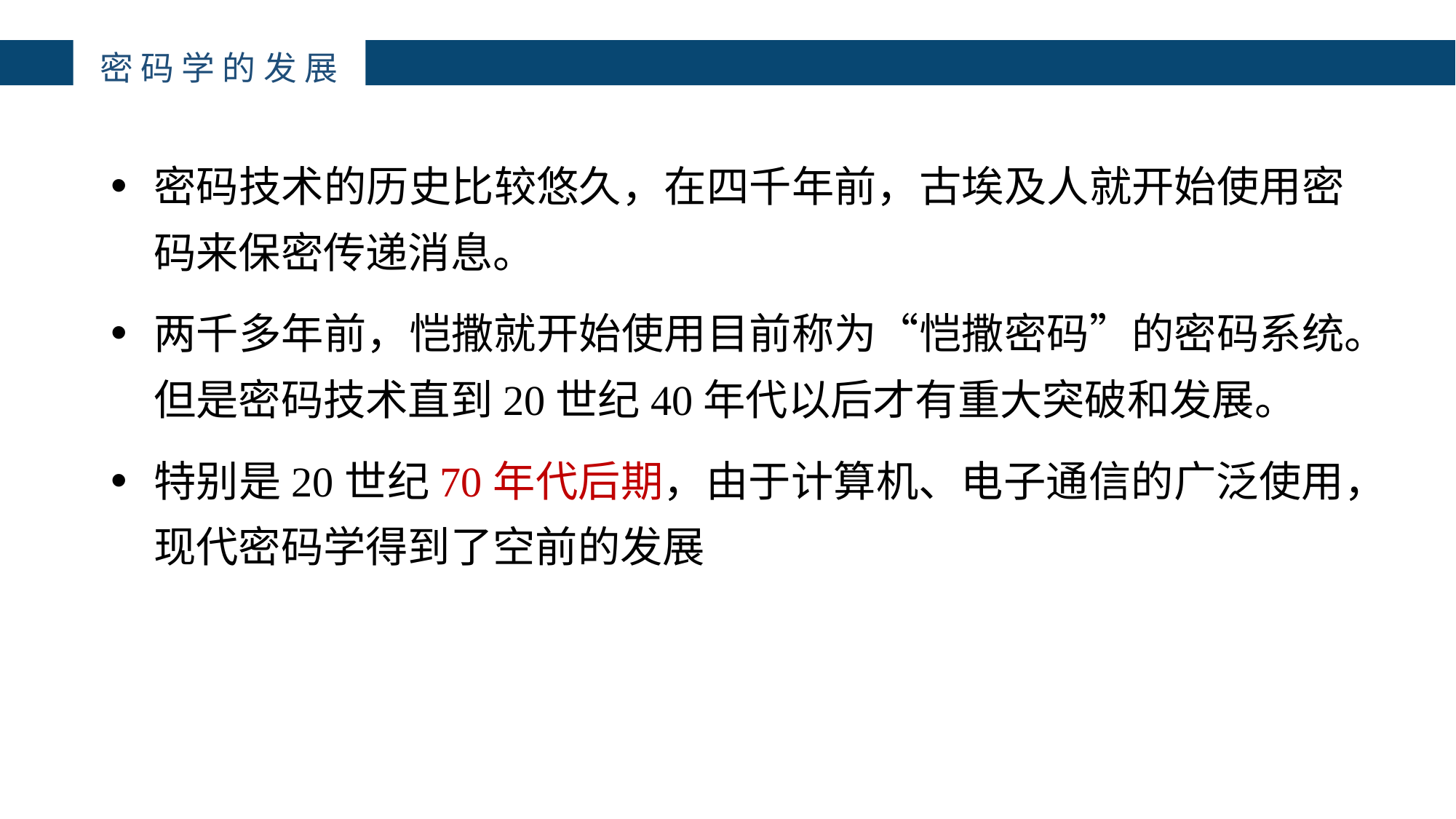

# 密码学的发展
密码技术的历史比较悠久，在四千年前，古埃及人就开始使用密码来保密传递消息。
两千多年前，恺撒就开始使用目前称为“恺撒密码”的密码系统。但是密码技术直到20世纪40年代以后才有重大突破和发展。
特别是20世纪70年代后期，由于计算机、电子通信的广泛使用，现代密码学得到了空前的发展